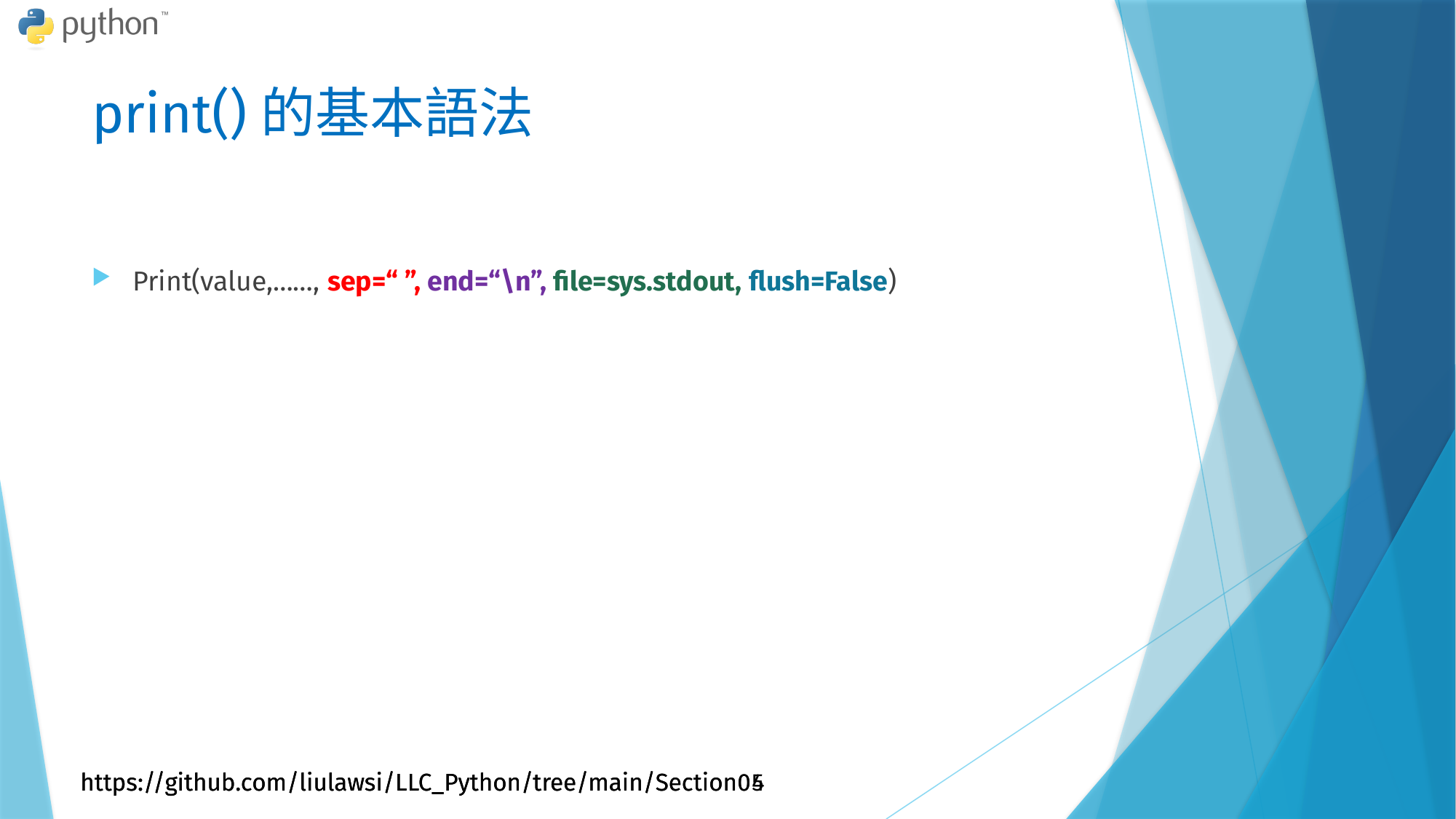

# print()的基本語法
Print(value,……, sep=“ ”, end=“\n”, file=sys.stdout, flush=False)